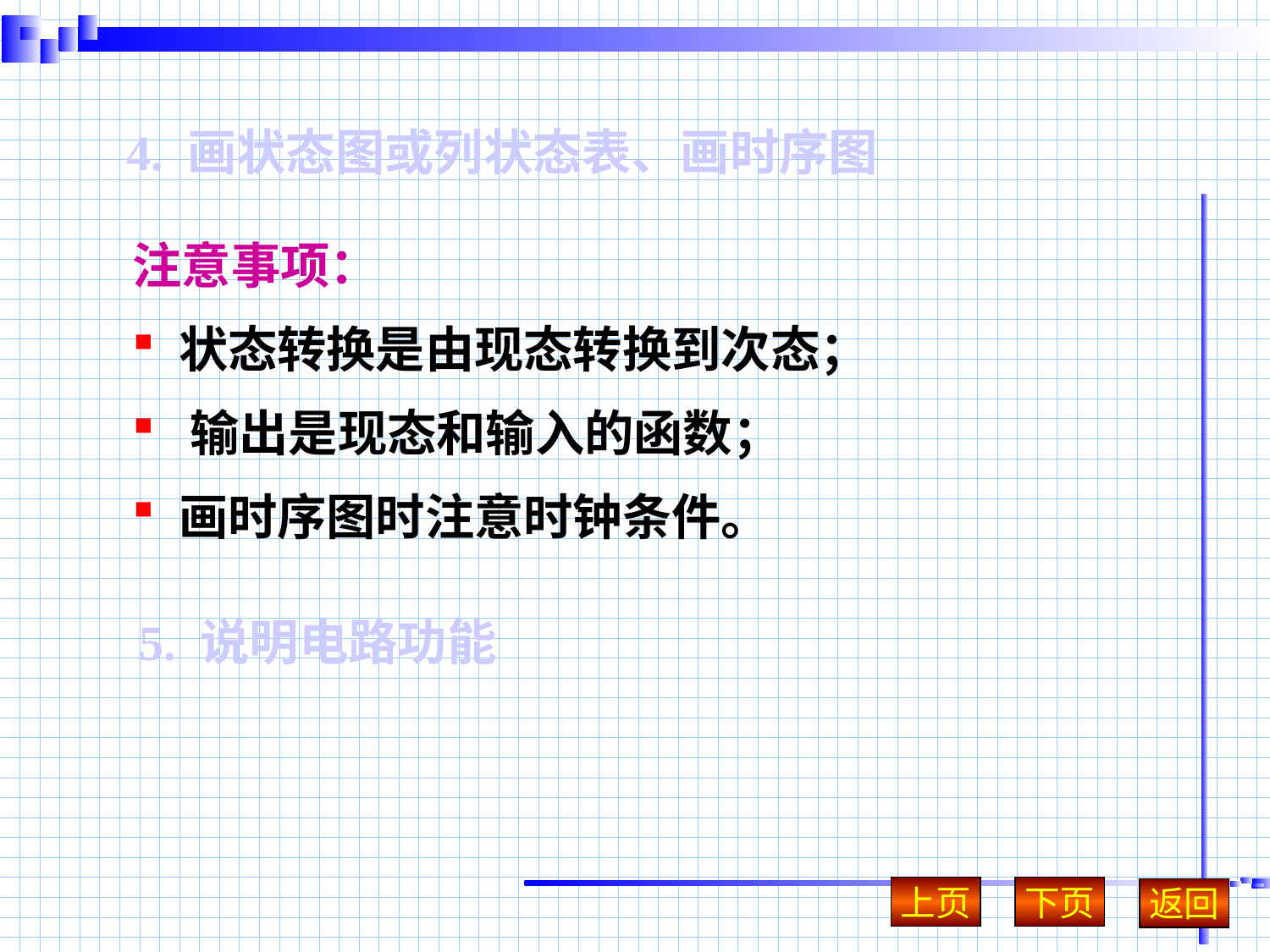

4. 画状态图或列状态表、画时序图
注意事项：
 状态转换是由现态转换到次态；
  输出是现态和输入的函数；
 画时序图时注意时钟条件。
5. 说明电路功能
上页
下页
返回